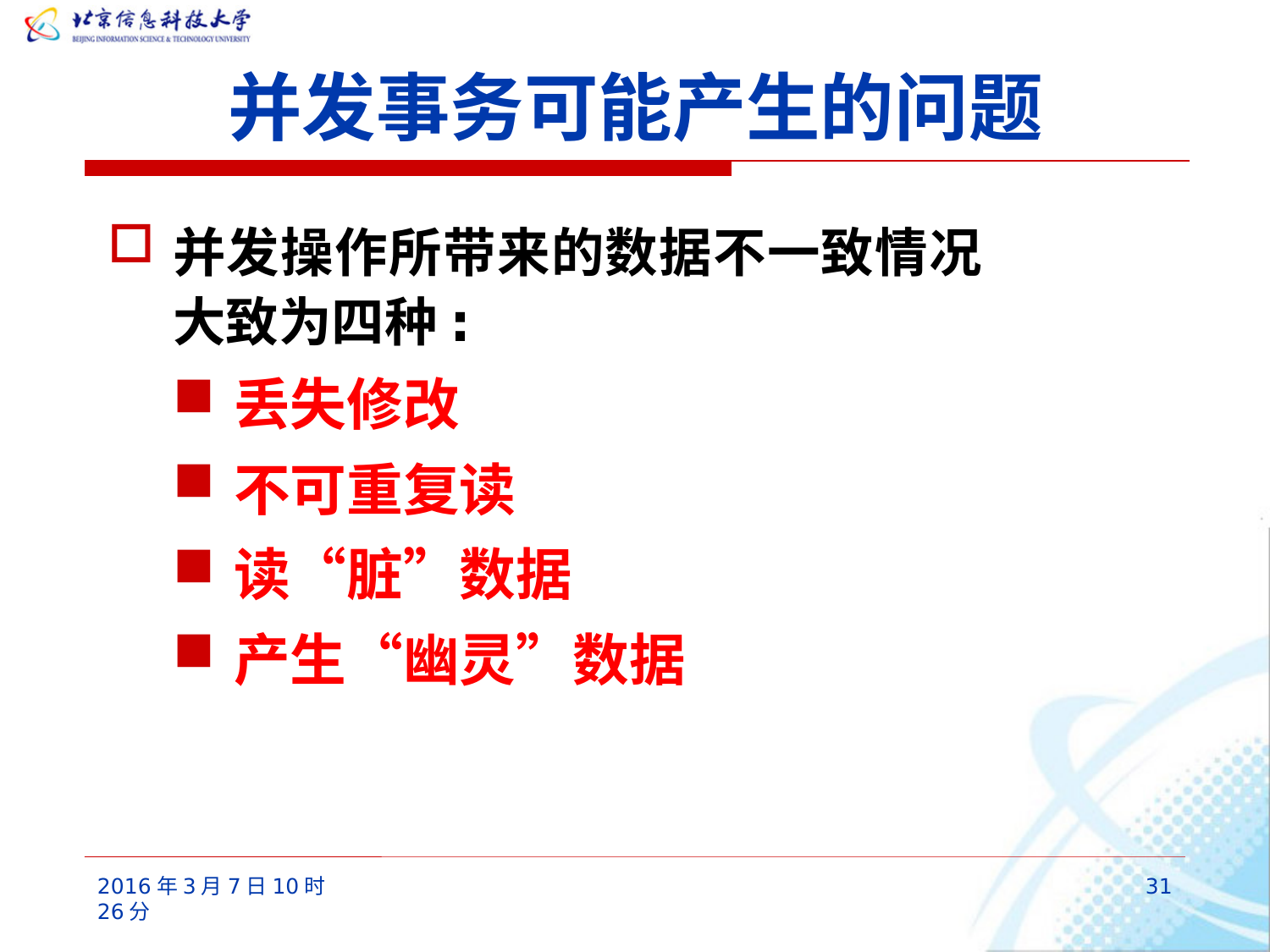

# 并发事务可能产生的问题
并发操作所带来的数据不一致情况大致为四种:
丢失修改
不可重复读
读“脏”数据
产生“幽灵”数据
2016年3月7日10时26分
31